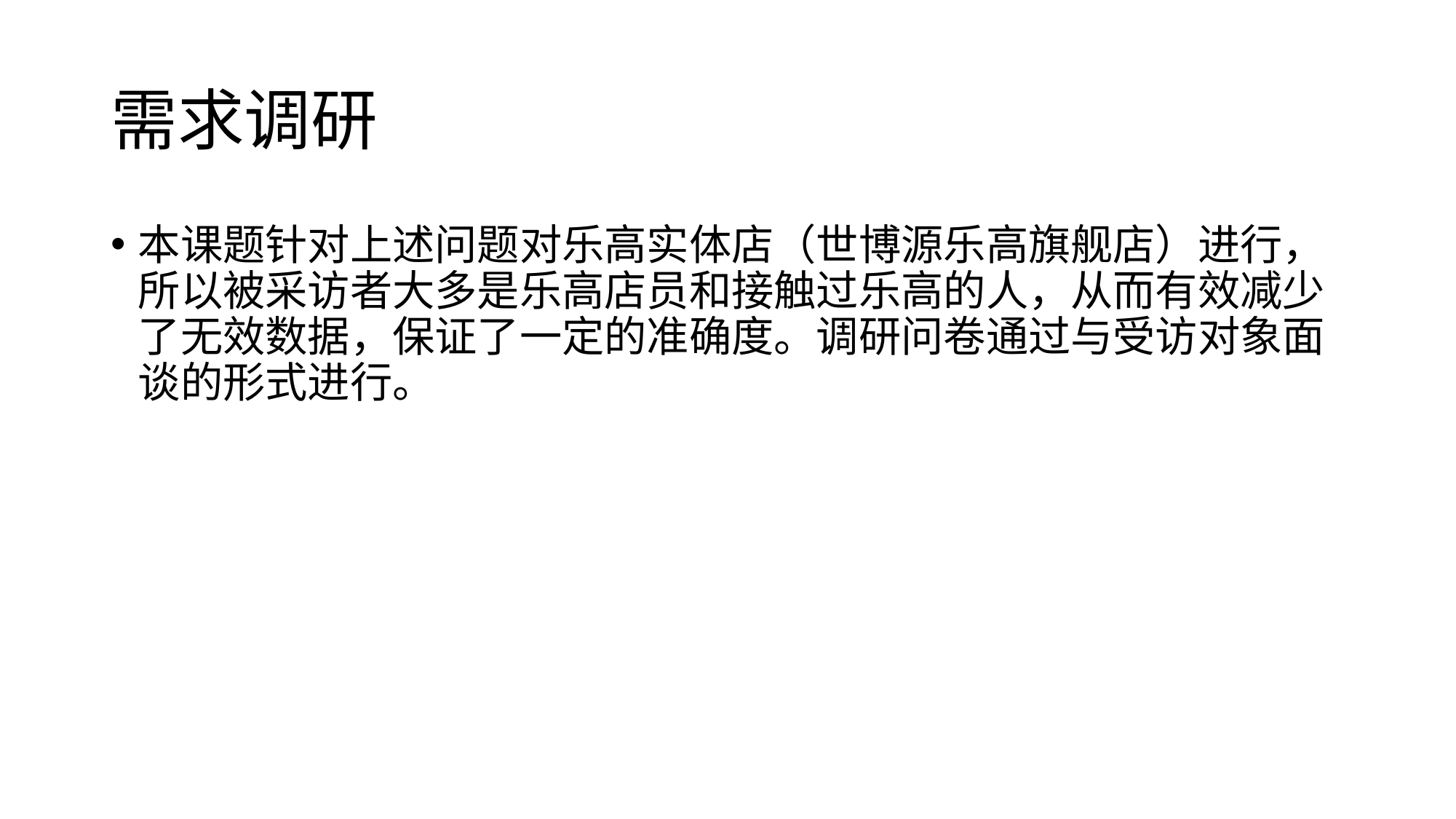

# 需求调研
本课题针对上述问题对乐高实体店（世博源乐高旗舰店）进行，所以被采访者大多是乐高店员和接触过乐高的人，从而有效减少了无效数据，保证了一定的准确度。调研问卷通过与受访对象面谈的形式进行。